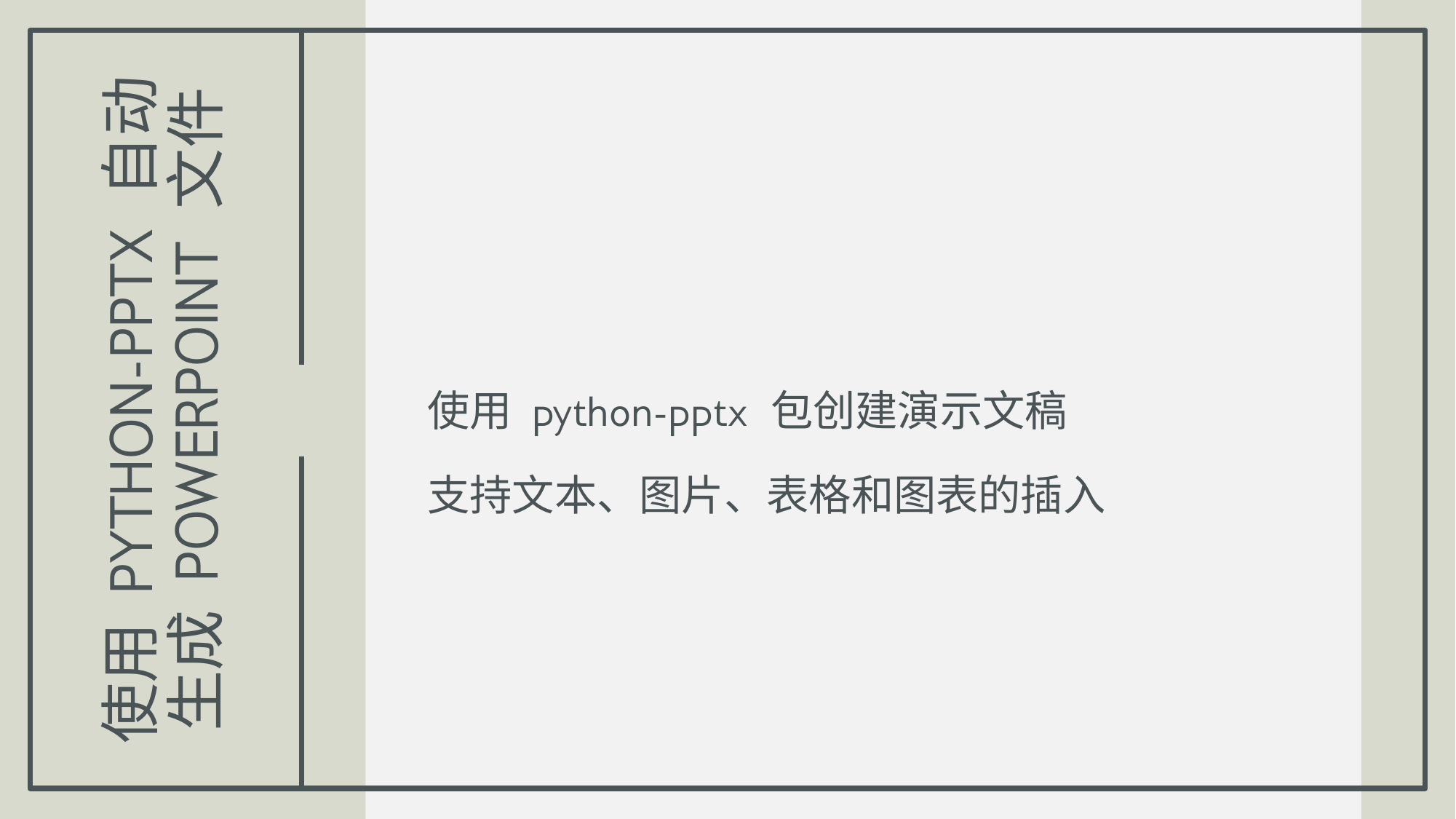

使用 python-pptx 包创建演示文稿
支持文本、图片、表格和图表的插入
# 使用 python-pptx 自动生成 PowerPoint 文件